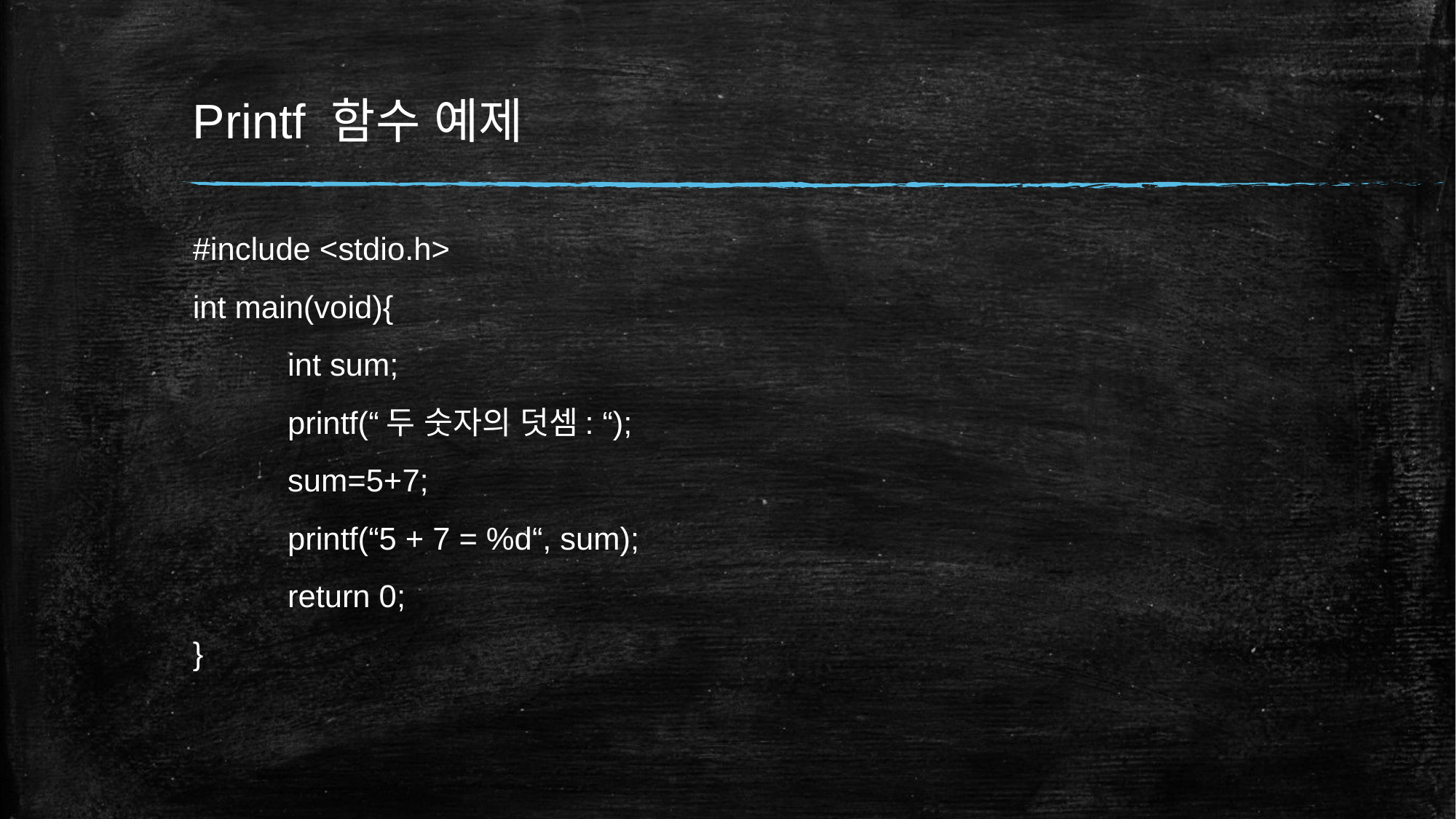

# Printf 함수 예제
#include <stdio.h>
int main(void){
	int sum;
	printf(“두 숫자의 덧셈: “);
	sum=5+7;
	printf(“5 + 7 = %d“, sum);
	return 0;
}